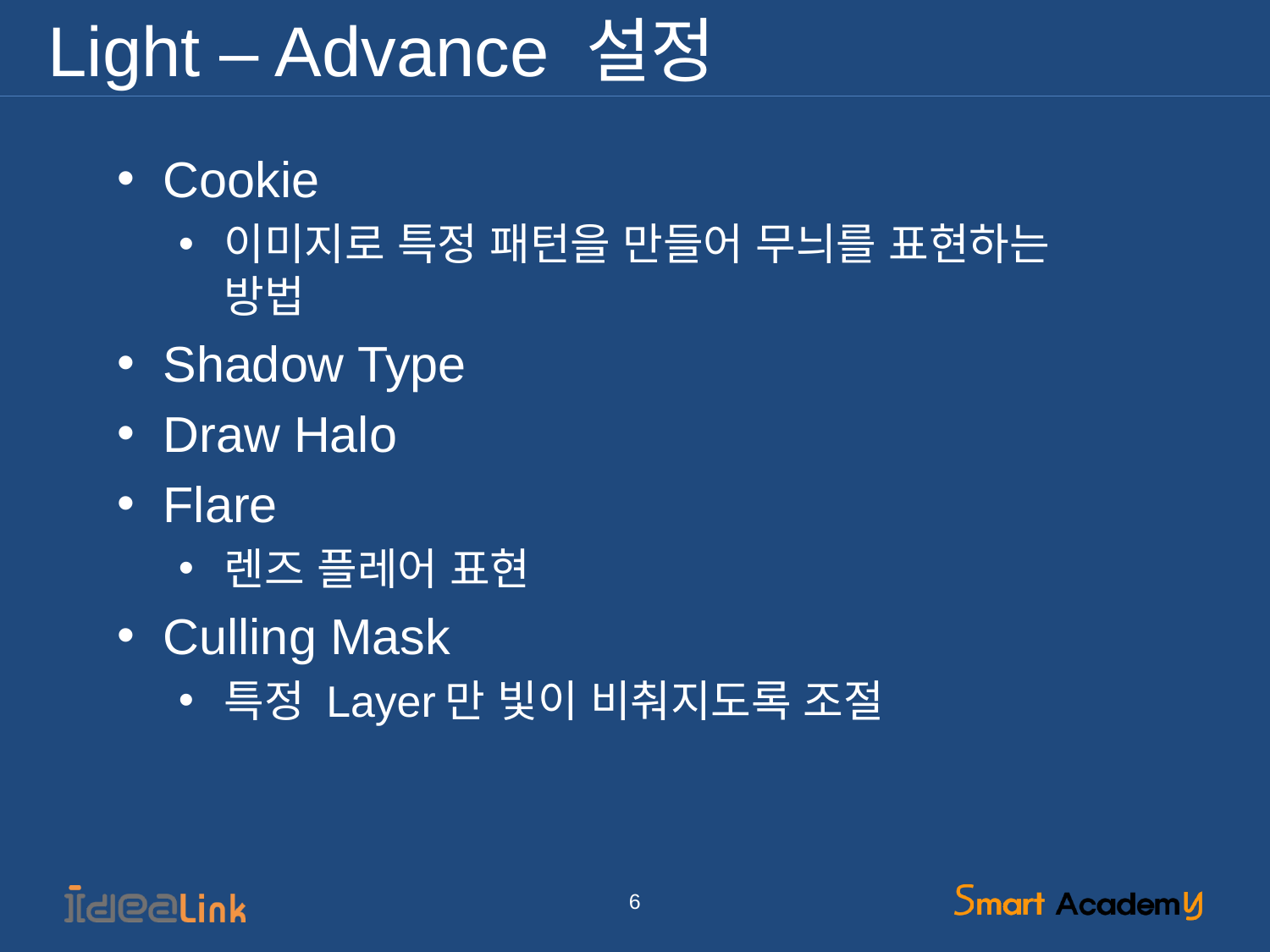

# Light – Advance 설정
Cookie
이미지로 특정 패턴을 만들어 무늬를 표현하는 방법
Shadow Type
Draw Halo
Flare
렌즈 플레어 표현
Culling Mask
특정 Layer만 빛이 비춰지도록 조절
6